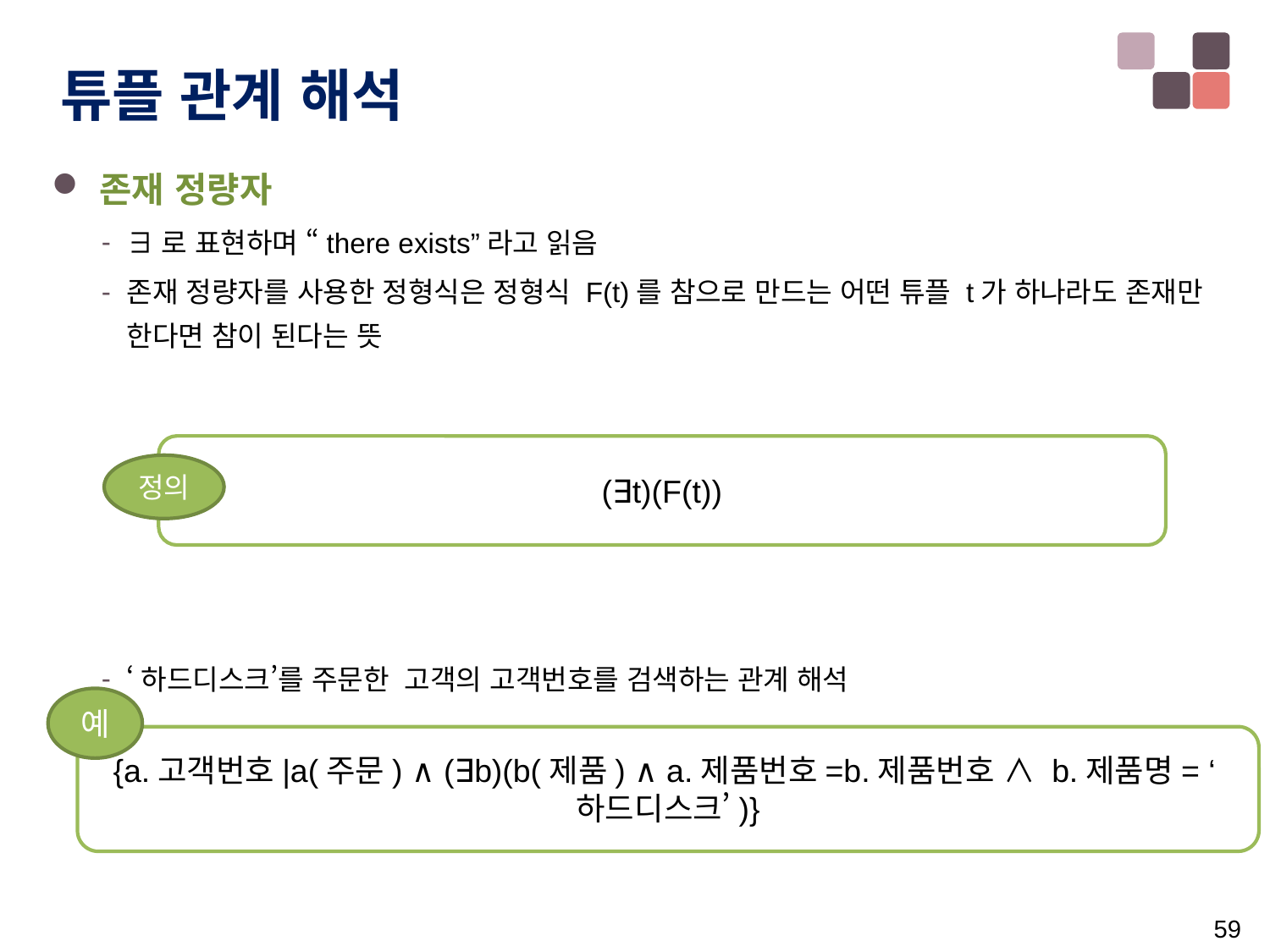

튜플 관계 해석
존재 정량자
∃로 표현하며 “there exists”라고 읽음
존재 정량자를 사용한 정형식은 정형식 F(t)를 참으로 만드는 어떤 튜플 t가 하나라도 존재만 한다면 참이 된다는 뜻

‘하드디스크’를 주문한  고객의 고객번호를 검색하는 관계 해석

(∃t)(F(t))
정의
예
{a.고객번호|a(주문) ∧ (∃b)(b(제품) ∧ a.제품번호=b.제품번호 ∧ b.제품명= ‘하드디스크’)}
59